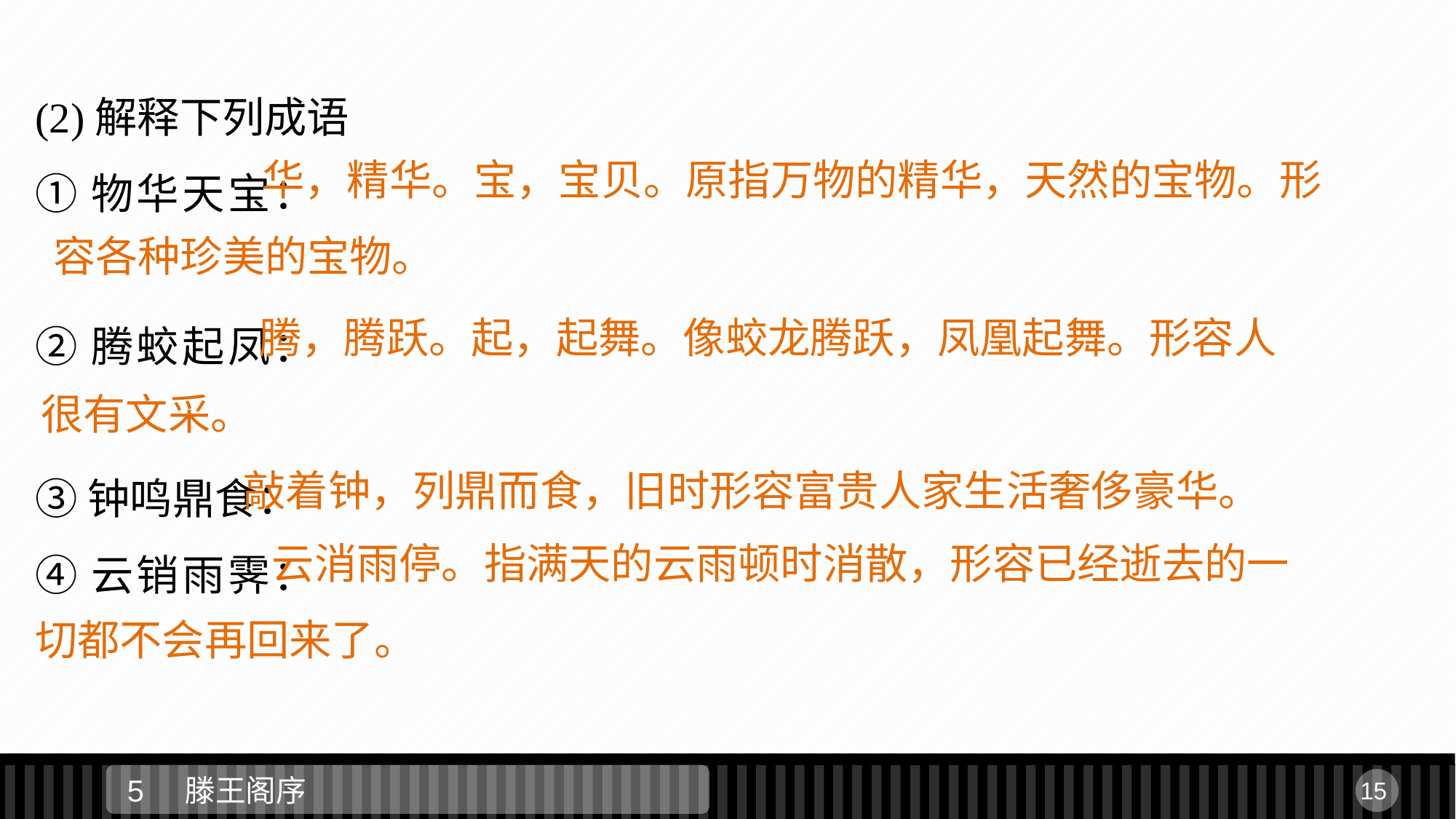

(2)解释下列成语
①物华天宝：
②腾蛟起凤：
③钟鸣鼎食：
④云销雨霁：
                     华，精华。宝，宝贝。原指万物的精华，天然的宝物。形容各种珍美的宝物。
                      腾，腾跃。起，起舞。像蛟龙腾跃，凤凰起舞。形容人很有文采。
                    敲着钟，列鼎而食，旧时形容富贵人家生活奢侈豪华。
                        云消雨停。指满天的云雨顿时消散，形容已经逝去的一切都不会再回来了。